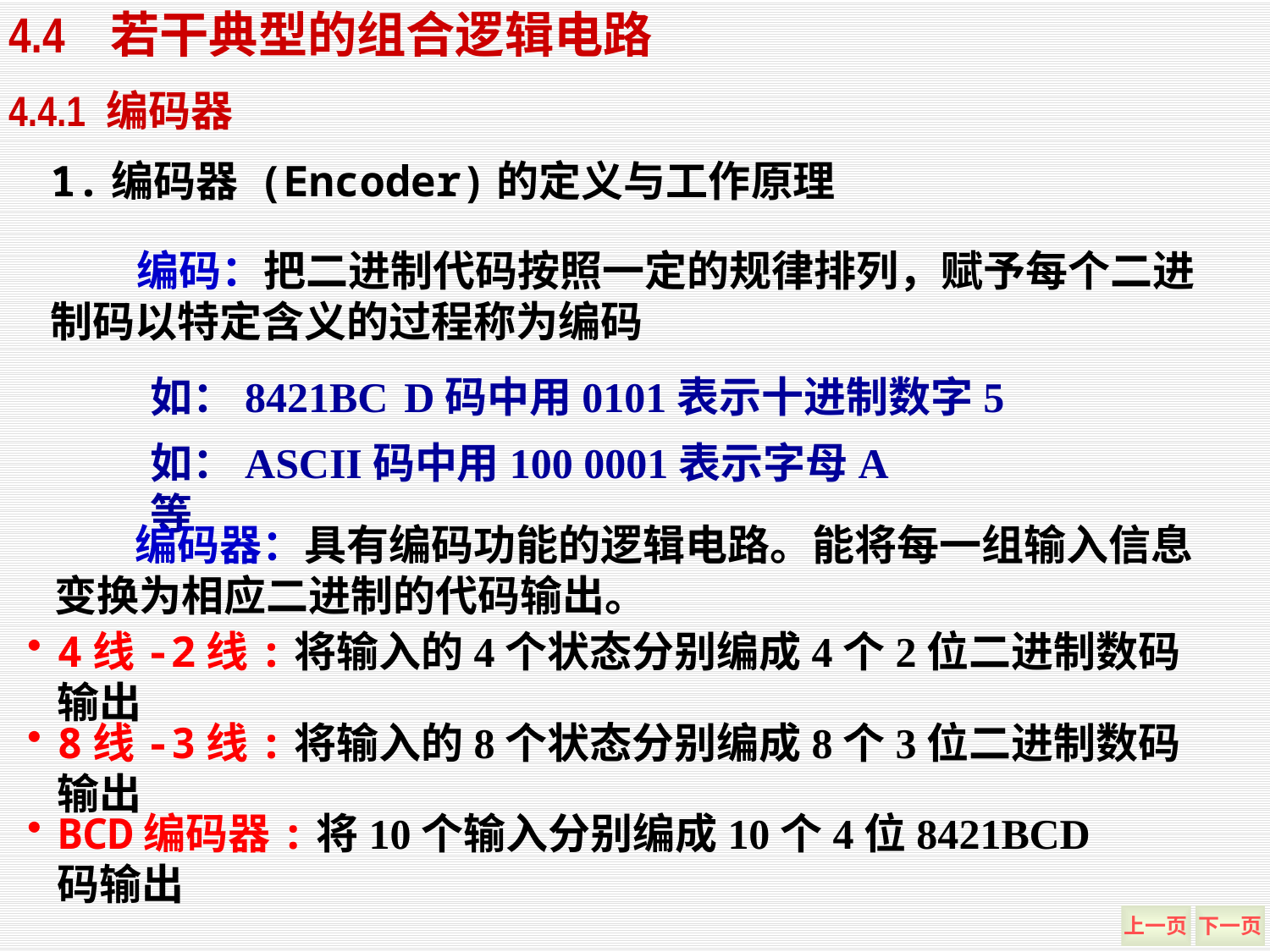

4.4   若干典型的组合逻辑电路
4.4.1 编码器
1.编码器 (Encoder)的定义与工作原理
        编码：把二进制代码按照一定的规律排列，赋予每个二进制码以特定含义的过程称为编码
如：8421BC	D码中用0101表示十进制数字5
如：ASCII码中用100 0001表示字母A等
        编码器：具有编码功能的逻辑电路。能将每一组输入信息变换为相应二进制的代码输出。
4线-2线:将输入的4个状态分别编成4个2位二进制数码输出
8线-3线:将输入的8个状态分别编成8个3位二进制数码输出
BCD编码器:将10个输入分别编成10个4位8421BCD码输出